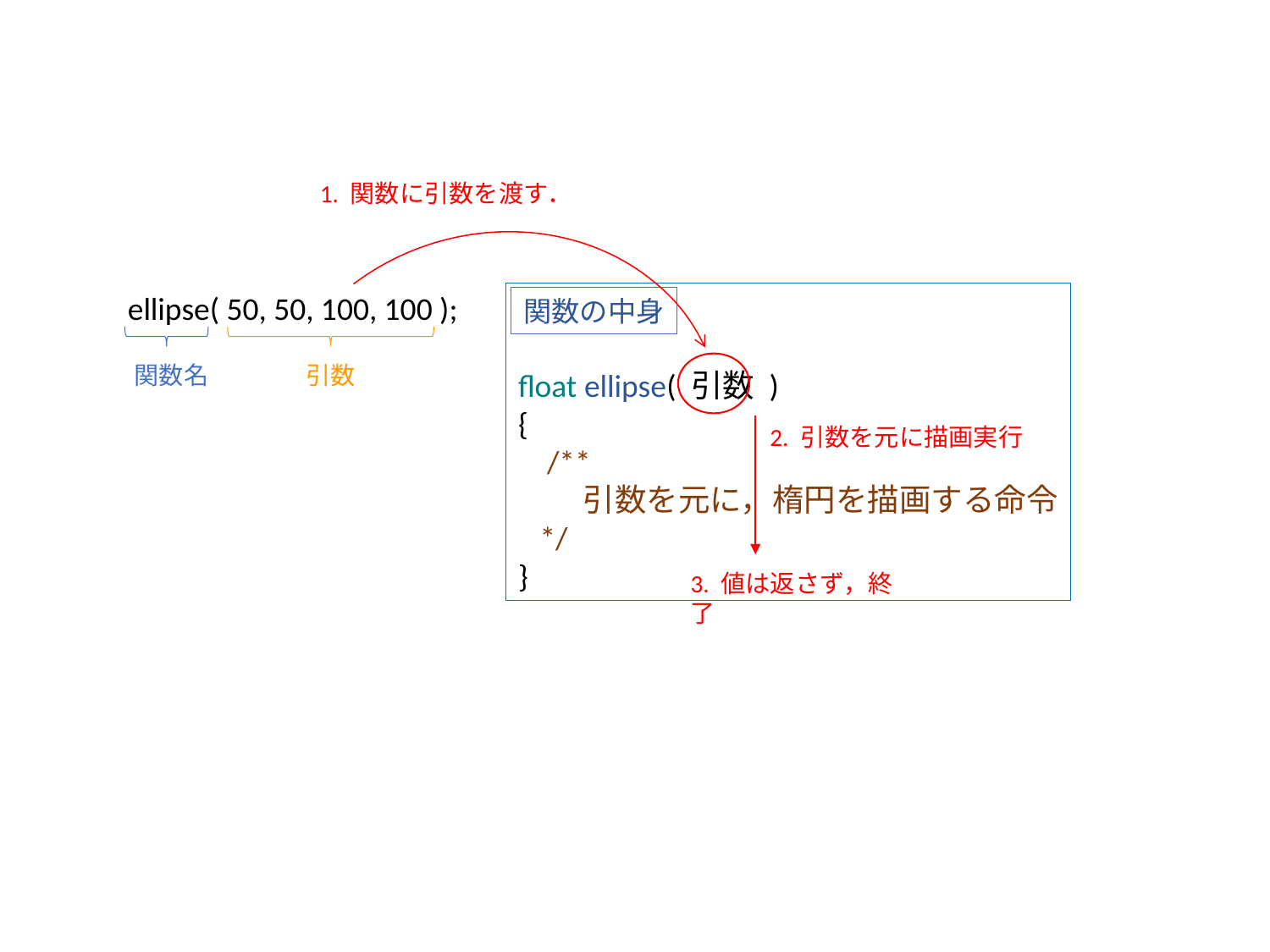

#
1. 関数に引数を渡す．

ellipse( 50, 50, 100, 100 );

float ellipse( 引数 )
{
    /**
        引数を元に，楕円を描画する命令
   */
}
関数の中身

関数名

引数
2. 引数を元に描画実行
3. 値は返さず，終了